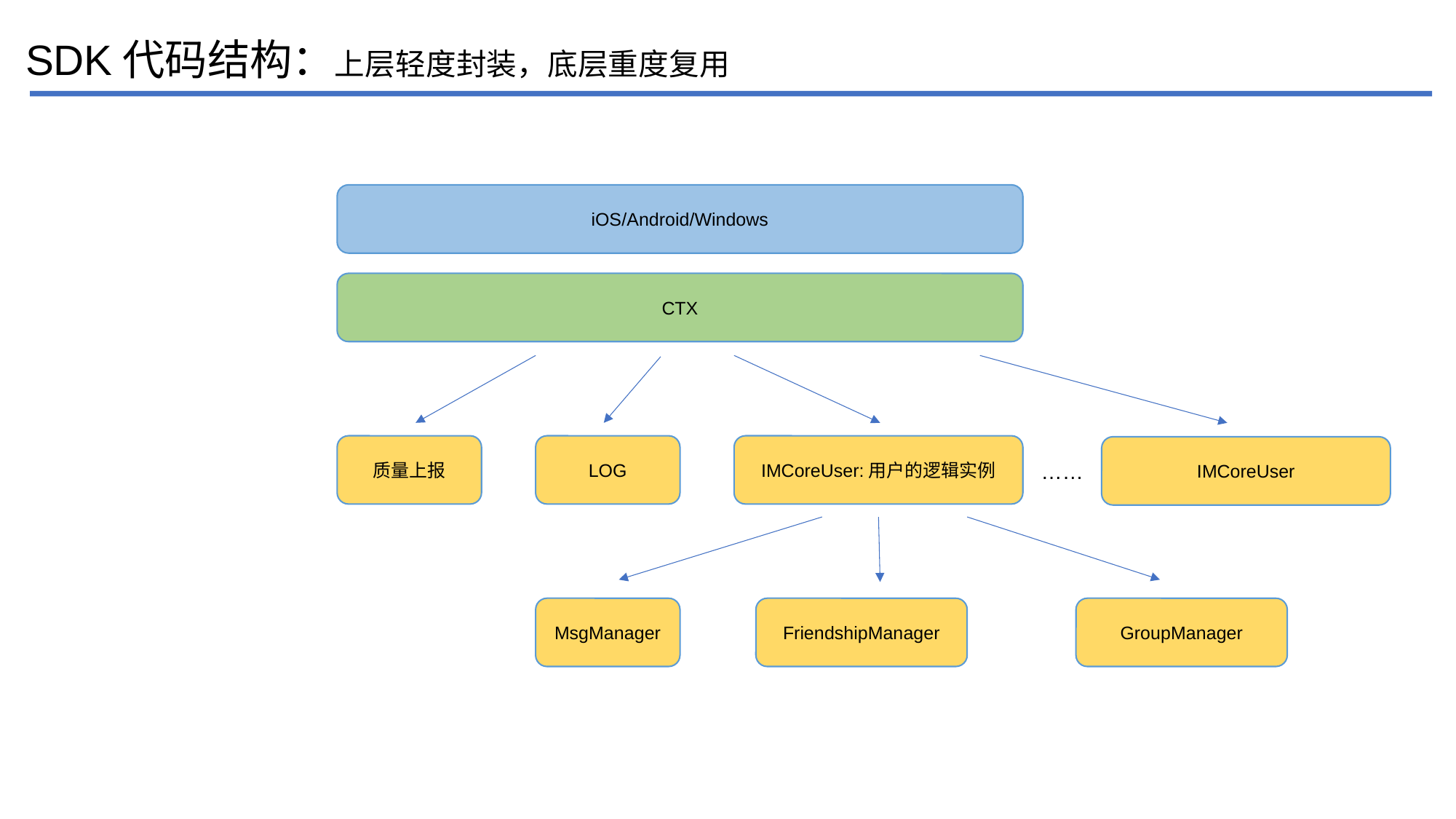

SDK代码结构：上层轻度封装，底层重度复用

iOS/Android/Windows
CTX
质量上报
LOG
IMCoreUser:用户的逻辑实例
IMCoreUser
……
MsgManager
FriendshipManager
GroupManager